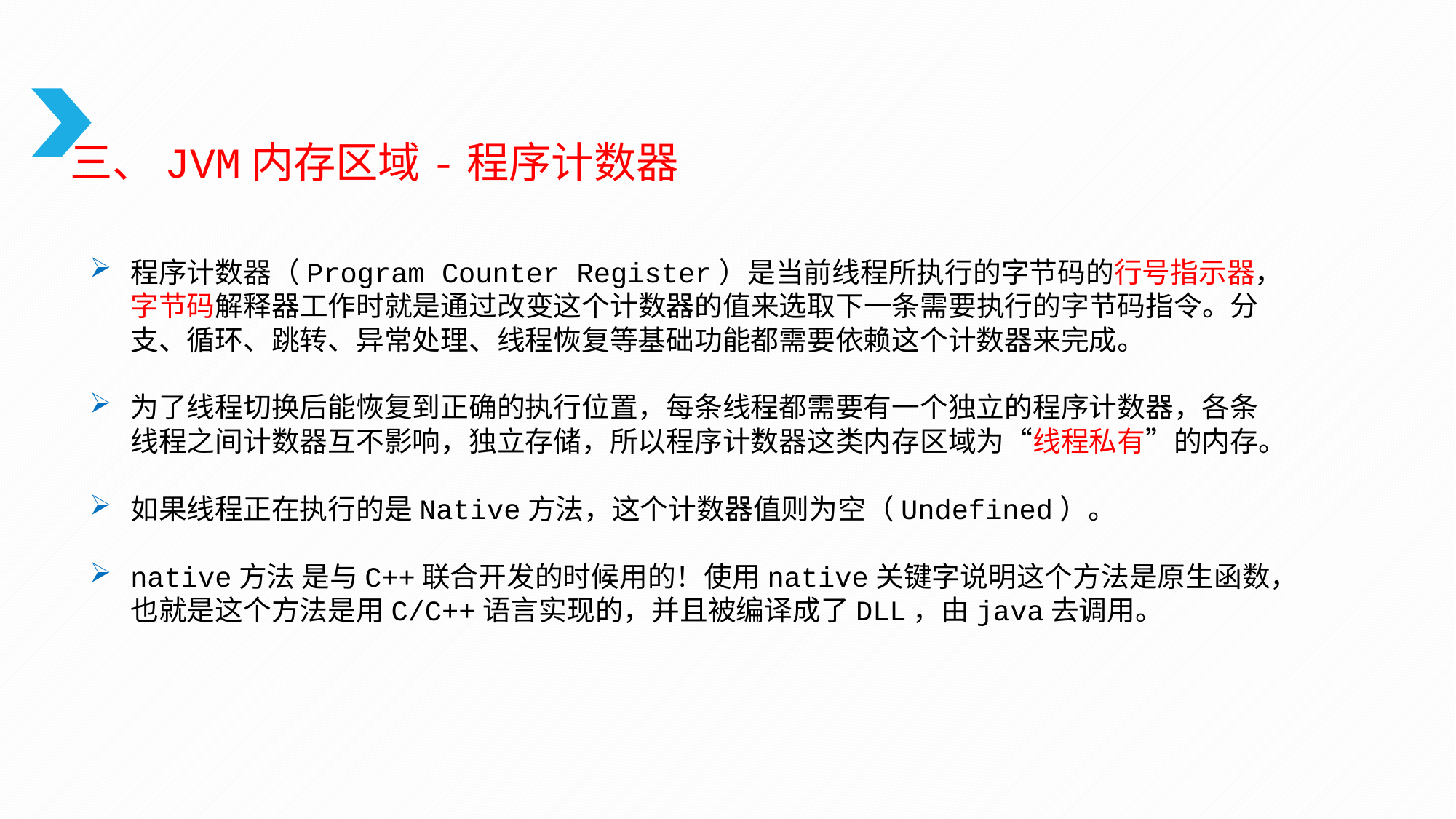

三、JVM内存区域-程序计数器
程序计数器（Program Counter Register）是当前线程所执行的字节码的行号指示器，字节码解释器工作时就是通过改变这个计数器的值来选取下一条需要执行的字节码指令。分支、循环、跳转、异常处理、线程恢复等基础功能都需要依赖这个计数器来完成。

为了线程切换后能恢复到正确的执行位置，每条线程都需要有一个独立的程序计数器，各条线程之间计数器互不影响，独立存储，所以程序计数器这类内存区域为“线程私有”的内存。

如果线程正在执行的是Native方法，这个计数器值则为空（Undefined）。

native方法 是与C++联合开发的时候用的！使用native关键字说明这个方法是原生函数，也就是这个方法是用C/C++语言实现的，并且被编译成了DLL，由java去调用。